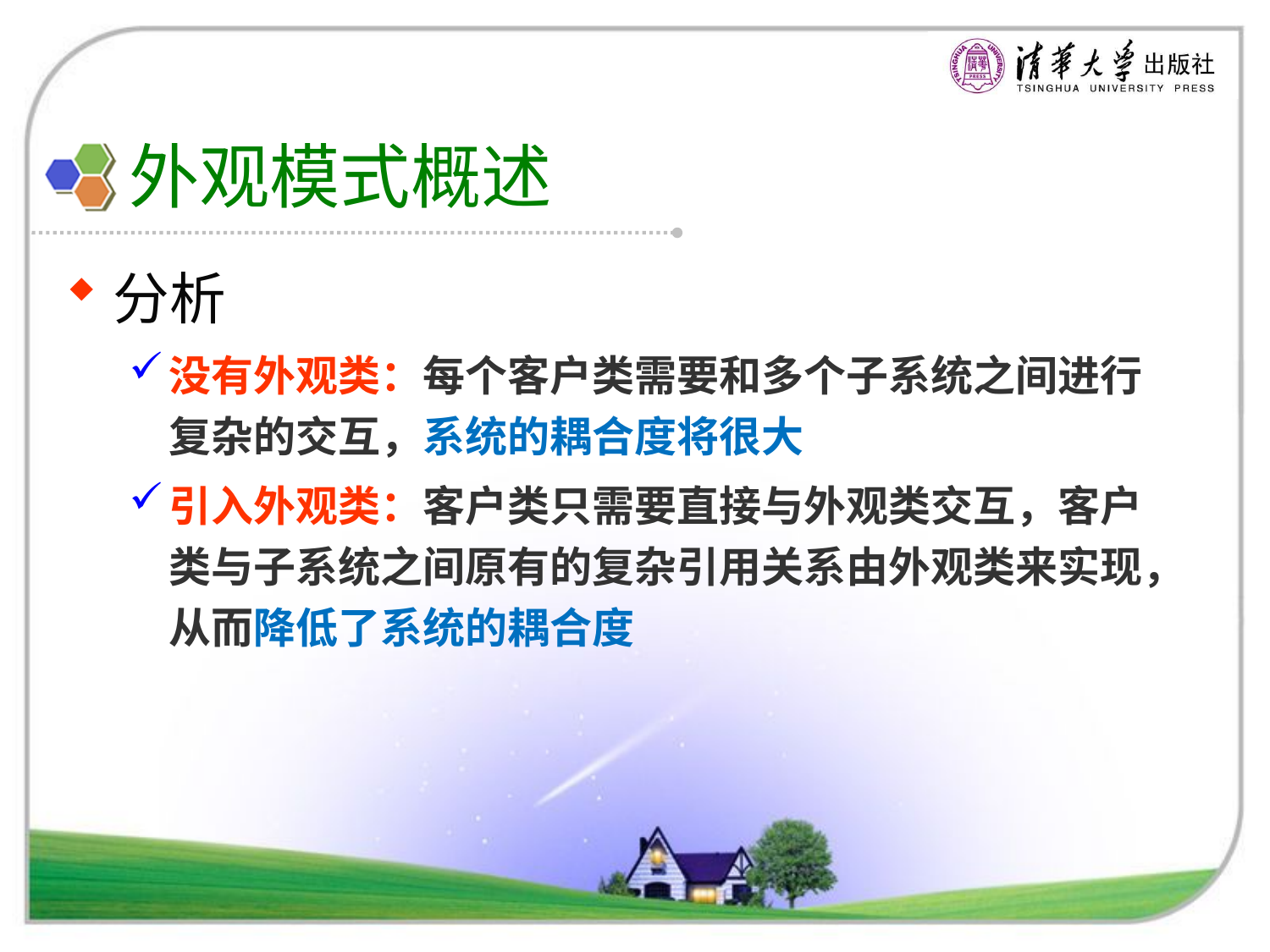

# 外观模式概述
分析
没有外观类：每个客户类需要和多个子系统之间进行复杂的交互，系统的耦合度将很大
引入外观类：客户类只需要直接与外观类交互，客户类与子系统之间原有的复杂引用关系由外观类来实现，从而降低了系统的耦合度